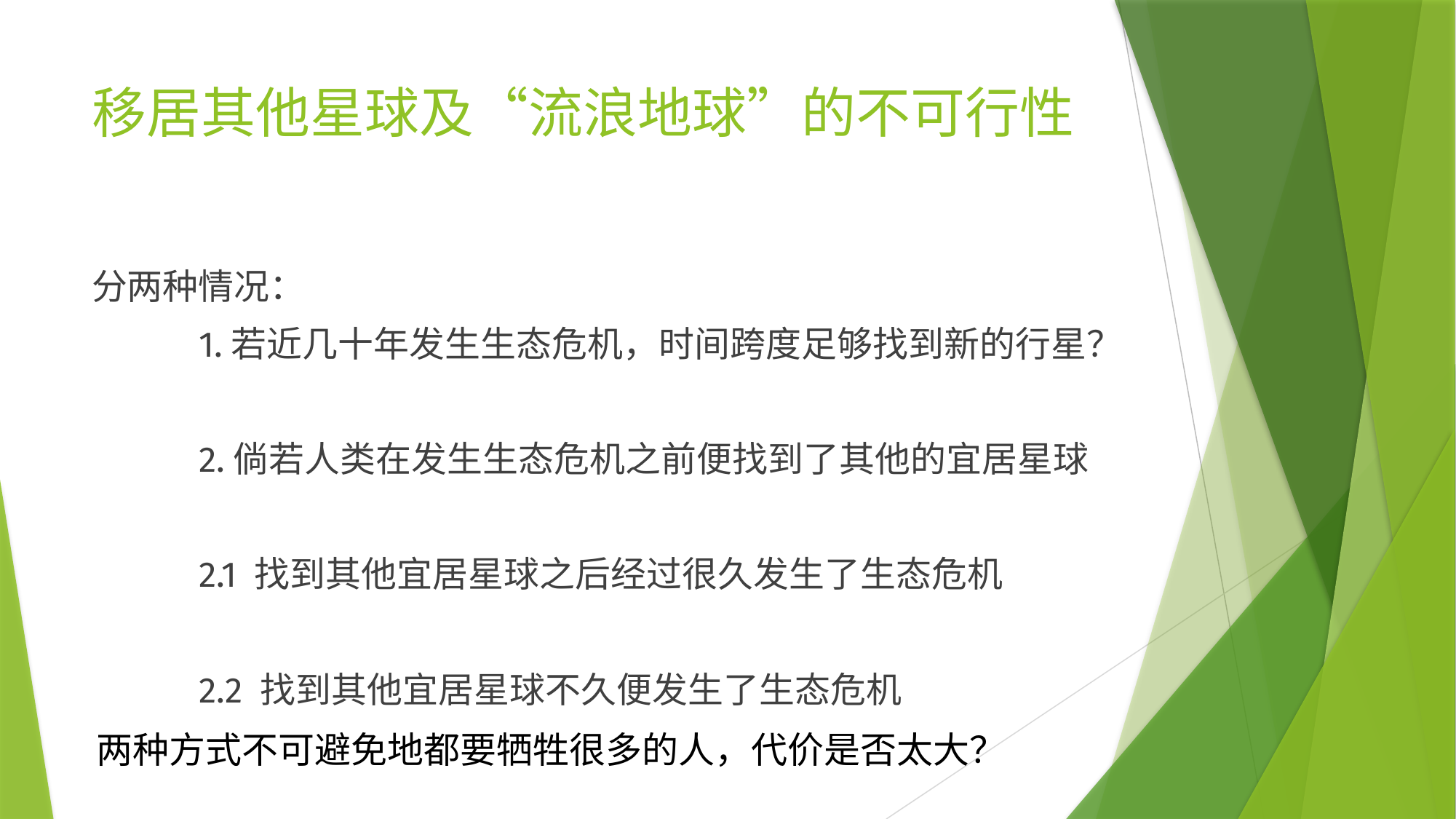

# 移居其他星球及“流浪地球”的不可行性
分两种情况：
	1.若近几十年发生生态危机，时间跨度足够找到新的行星？

	2.倘若人类在发生生态危机之前便找到了其他的宜居星球

		2.1 找到其他宜居星球之后经过很久发生了生态危机

		2.2 找到其他宜居星球不久便发生了生态危机

两种方式不可避免地都要牺牲很多的人，代价是否太大？